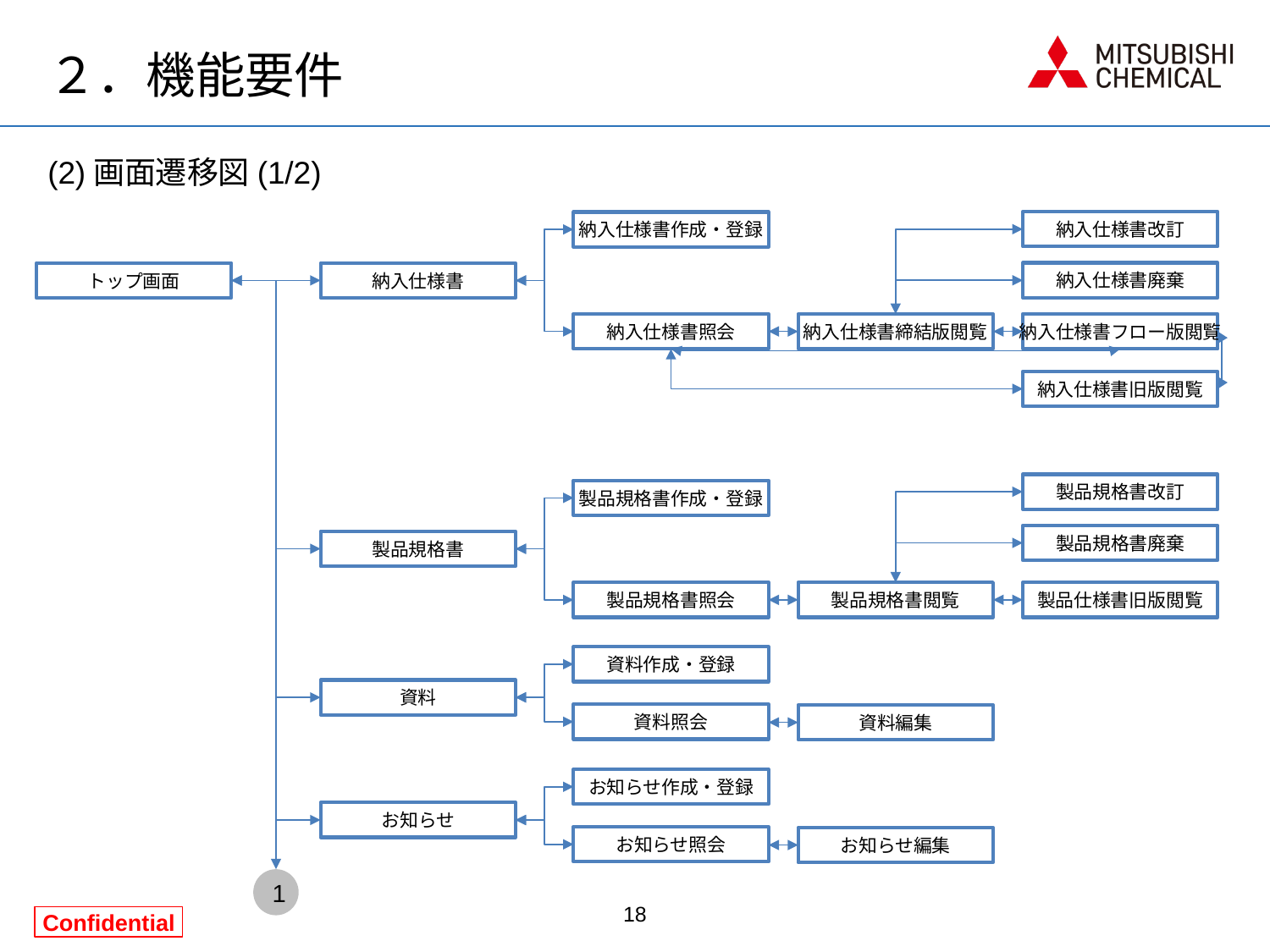

# ２．機能要件
(2)画面遷移図(1/2)
納入仕様書改訂
納入仕様書作成・登録
納入仕様書廃棄
トップ画面
納入仕様書
納入仕様書照会
納入仕様書締結版閲覧
納入仕様書フロー版閲覧
納入仕様書旧版閲覧
製品規格書改訂
製品規格書作成・登録
製品規格書廃棄
製品規格書
製品規格書照会
製品規格書閲覧
製品仕様書旧版閲覧
資料作成・登録
資料
資料照会
資料編集
お知らせ作成・登録
お知らせ
お知らせ照会
お知らせ編集
1
18